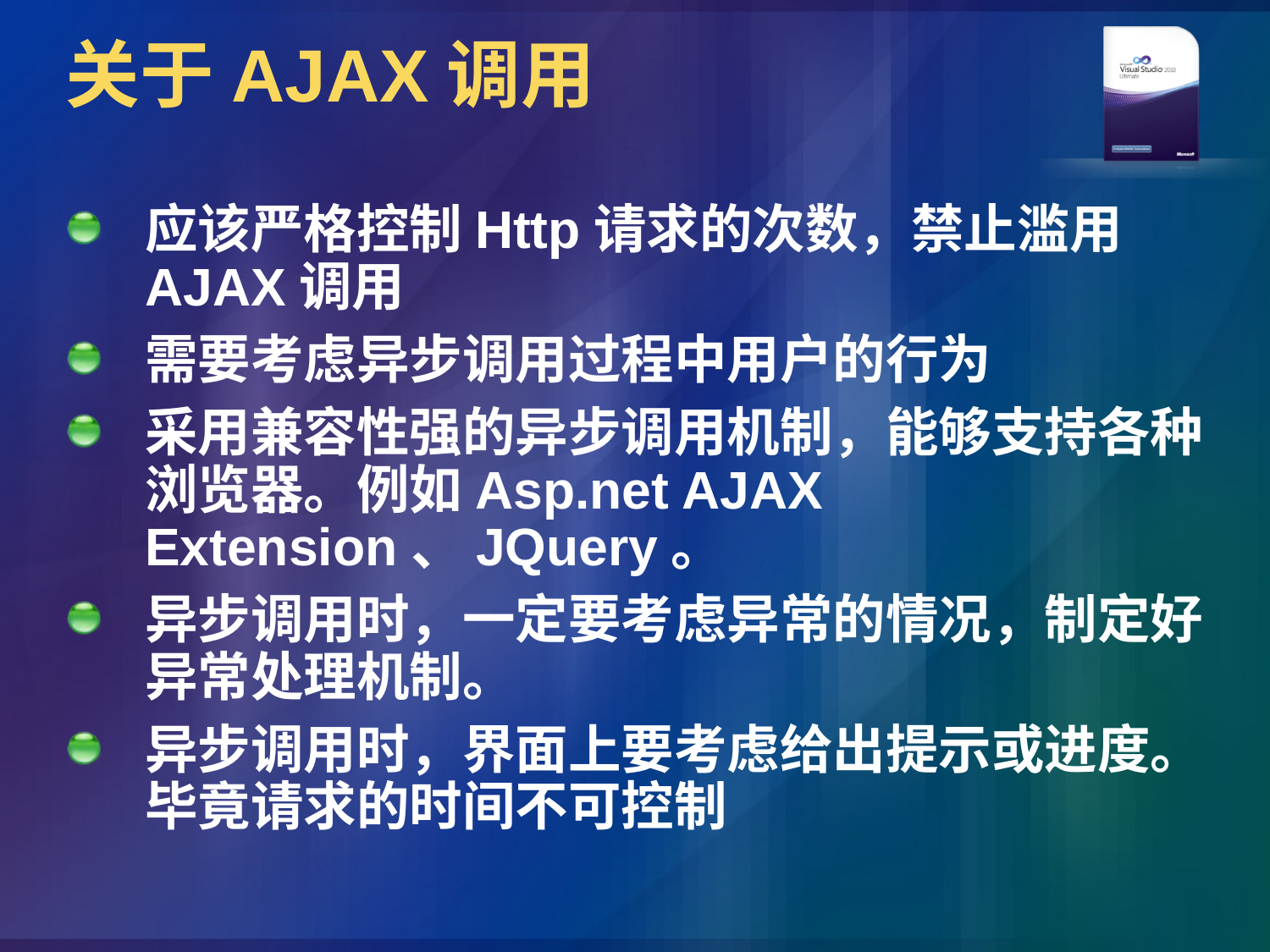

# 关于AJAX调用
应该严格控制Http请求的次数，禁止滥用AJAX调用
需要考虑异步调用过程中用户的行为
采用兼容性强的异步调用机制，能够支持各种浏览器。例如Asp.net AJAX Extension、JQuery。
异步调用时，一定要考虑异常的情况，制定好异常处理机制。
异步调用时，界面上要考虑给出提示或进度。毕竟请求的时间不可控制